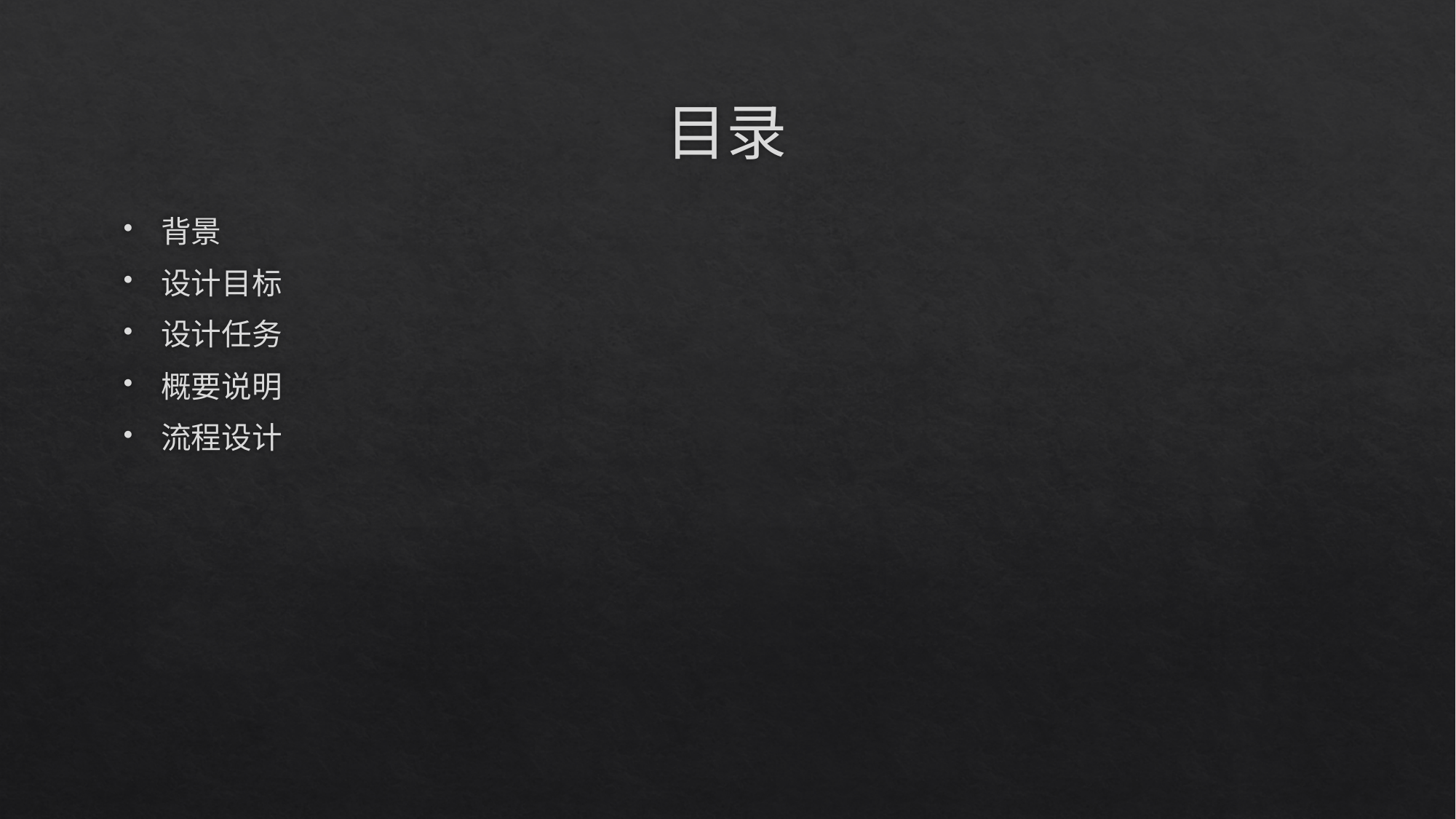

# 目录
背景
设计目标
设计任务
概要说明
流程设计